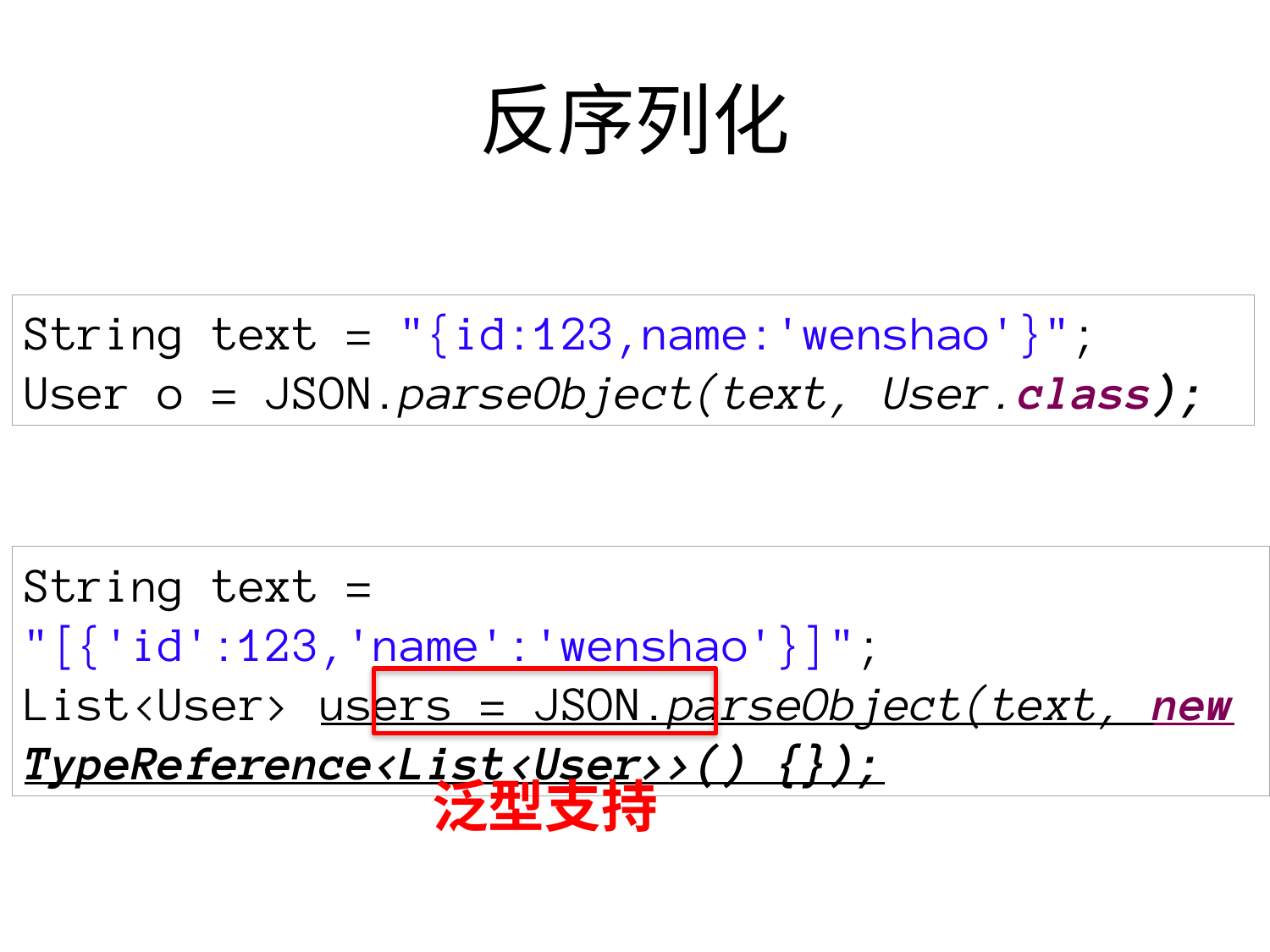

# 反序列化
String text = "{id:123,name:'wenshao'}";
User o = JSON.parseObject(text, User.class);
String text = "[{'id':123,'name':'wenshao'}]";
List<User> users = JSON.parseObject(text, new TypeReference<List<User>>() {});

泛型支持